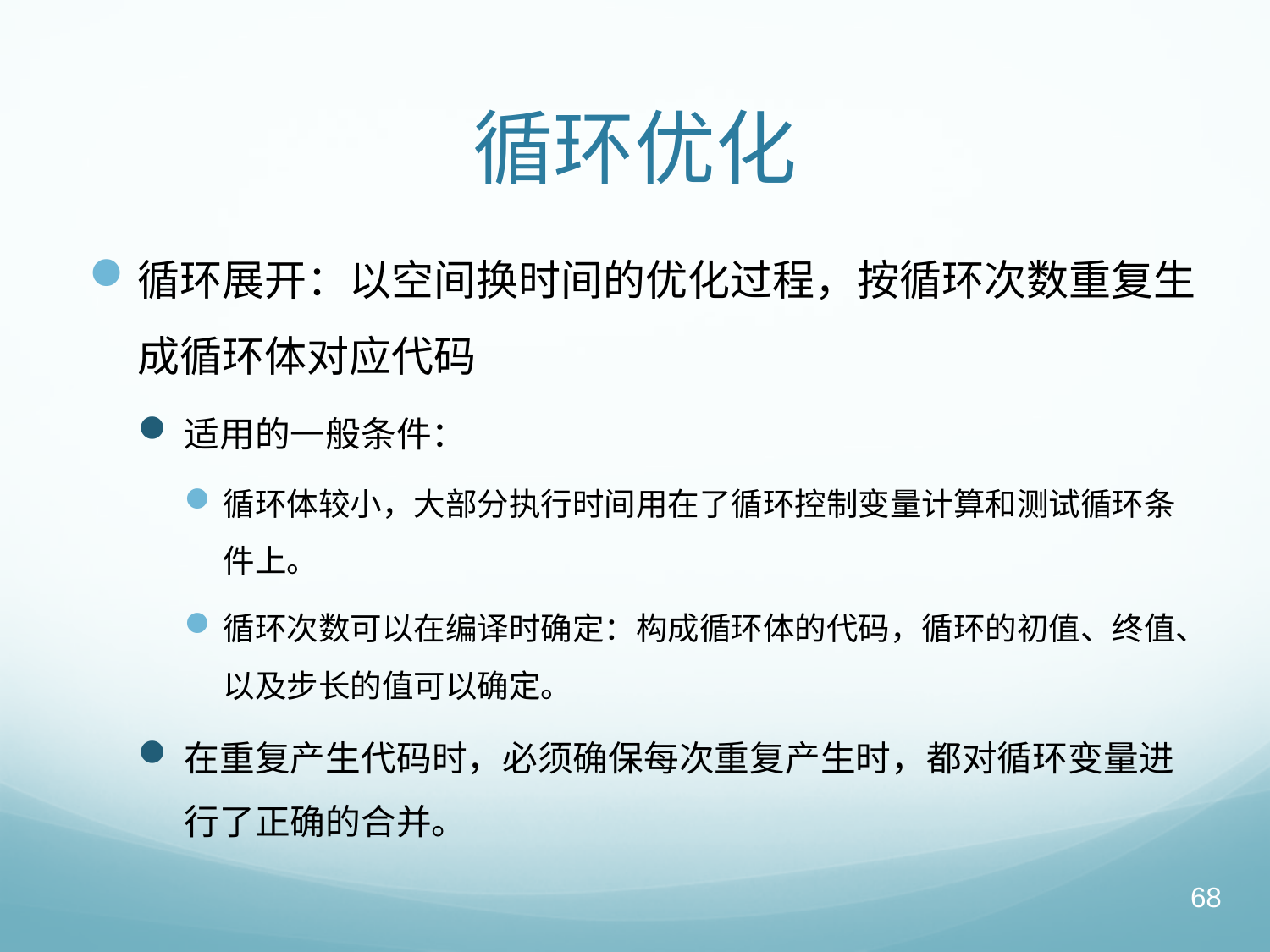

# 循环优化
循环展开：以空间换时间的优化过程，按循环次数重复生成循环体对应代码
适用的一般条件：
循环体较小，大部分执行时间用在了循环控制变量计算和测试循环条件上。
循环次数可以在编译时确定：构成循环体的代码，循环的初值、终值、以及步长的值可以确定。
在重复产生代码时，必须确保每次重复产生时，都对循环变量进行了正确的合并。

68